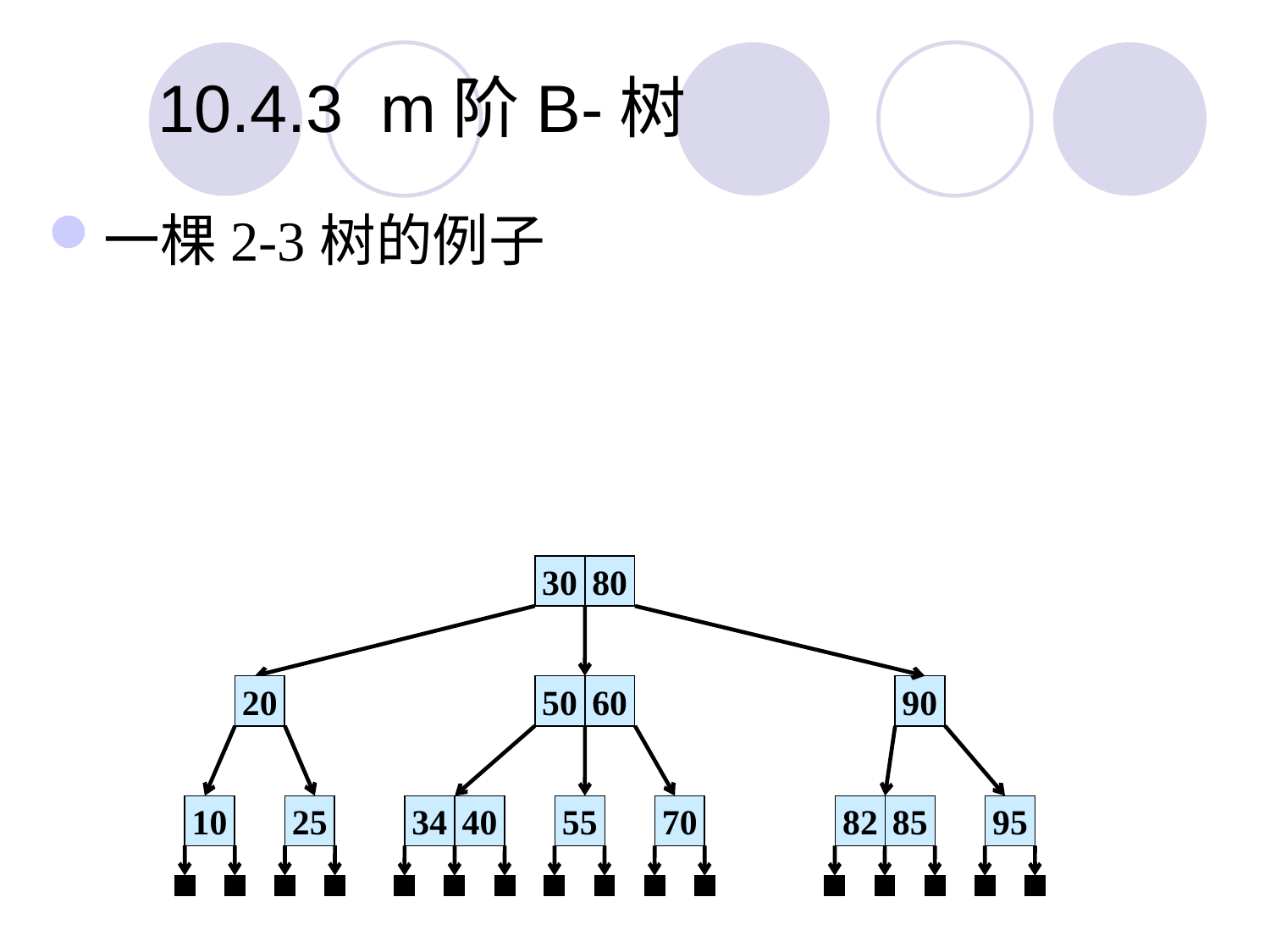

10.4.3  m阶B-树
56

一棵2-3树的例子
30
80

20
50
60
90

10
25
34
40
55
70
82
85
95